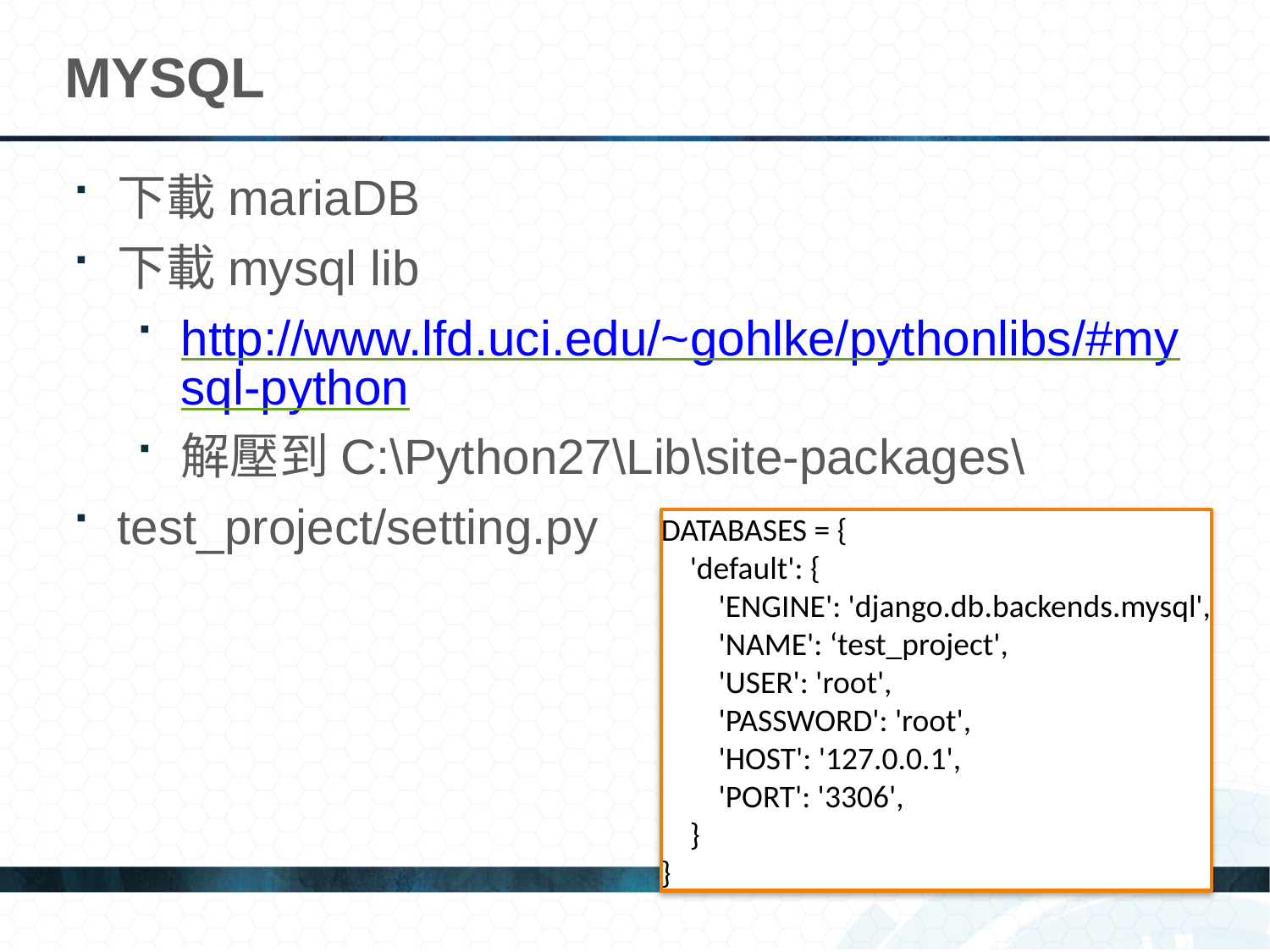

# MYSQL
下載mariaDB
下載mysql lib
http://www.lfd.uci.edu/~gohlke/pythonlibs/#mysql-python
解壓到C:\Python27\Lib\site-packages\
test_project/setting.py
DATABASES = {
    'default': {
        'ENGINE': 'django.db.backends.mysql',
        'NAME': ‘test_project',
        'USER': 'root',
        'PASSWORD': 'root',
        'HOST': '127.0.0.1',
        'PORT': '3306',
    }
}